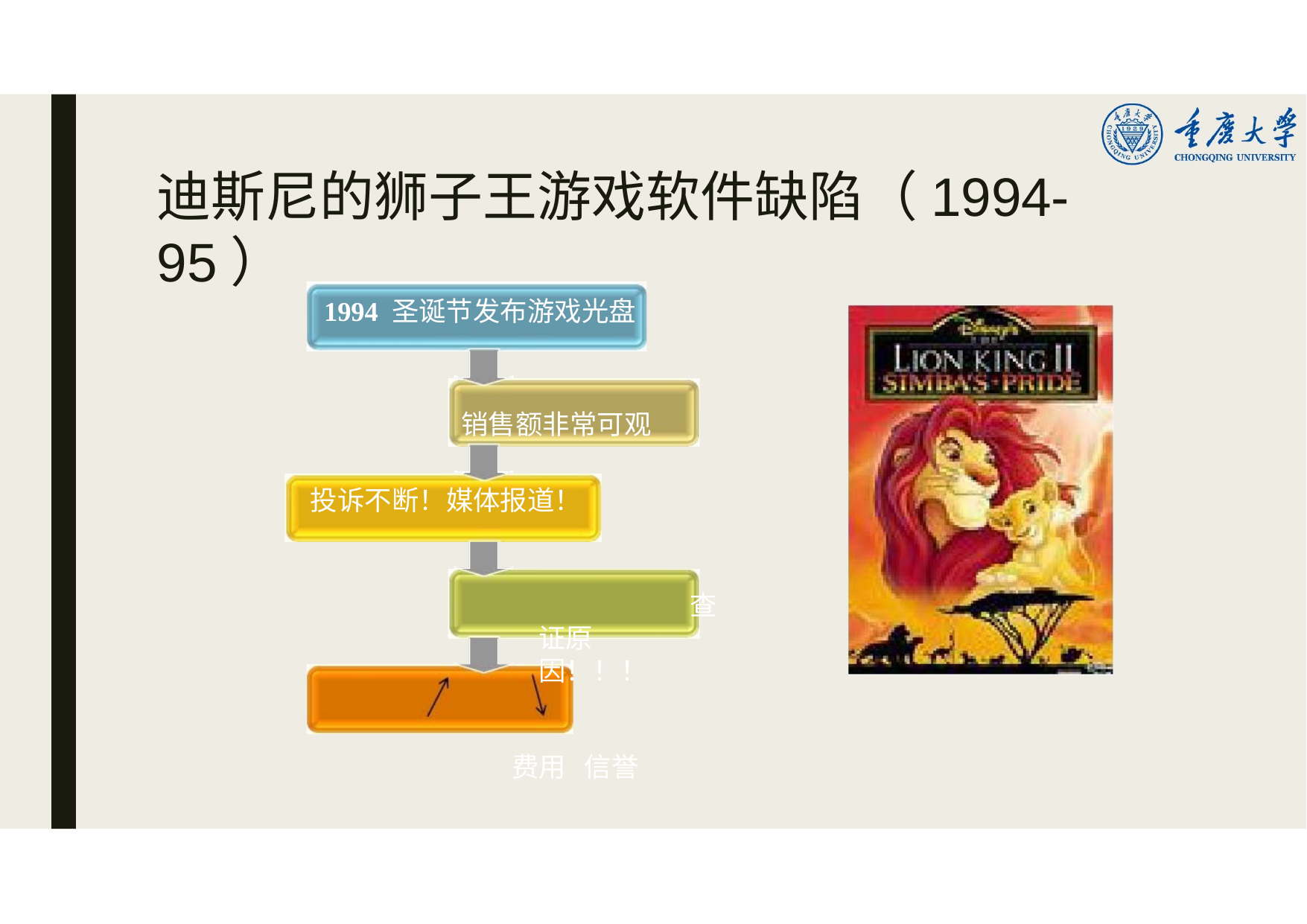

# 迪斯尼的狮子王游戏软件缺陷（1994-95）

1994 圣诞节发布游戏光盘

销售额非常可观 投诉不断！媒体报道！

查证原因！！！

费用	信誉